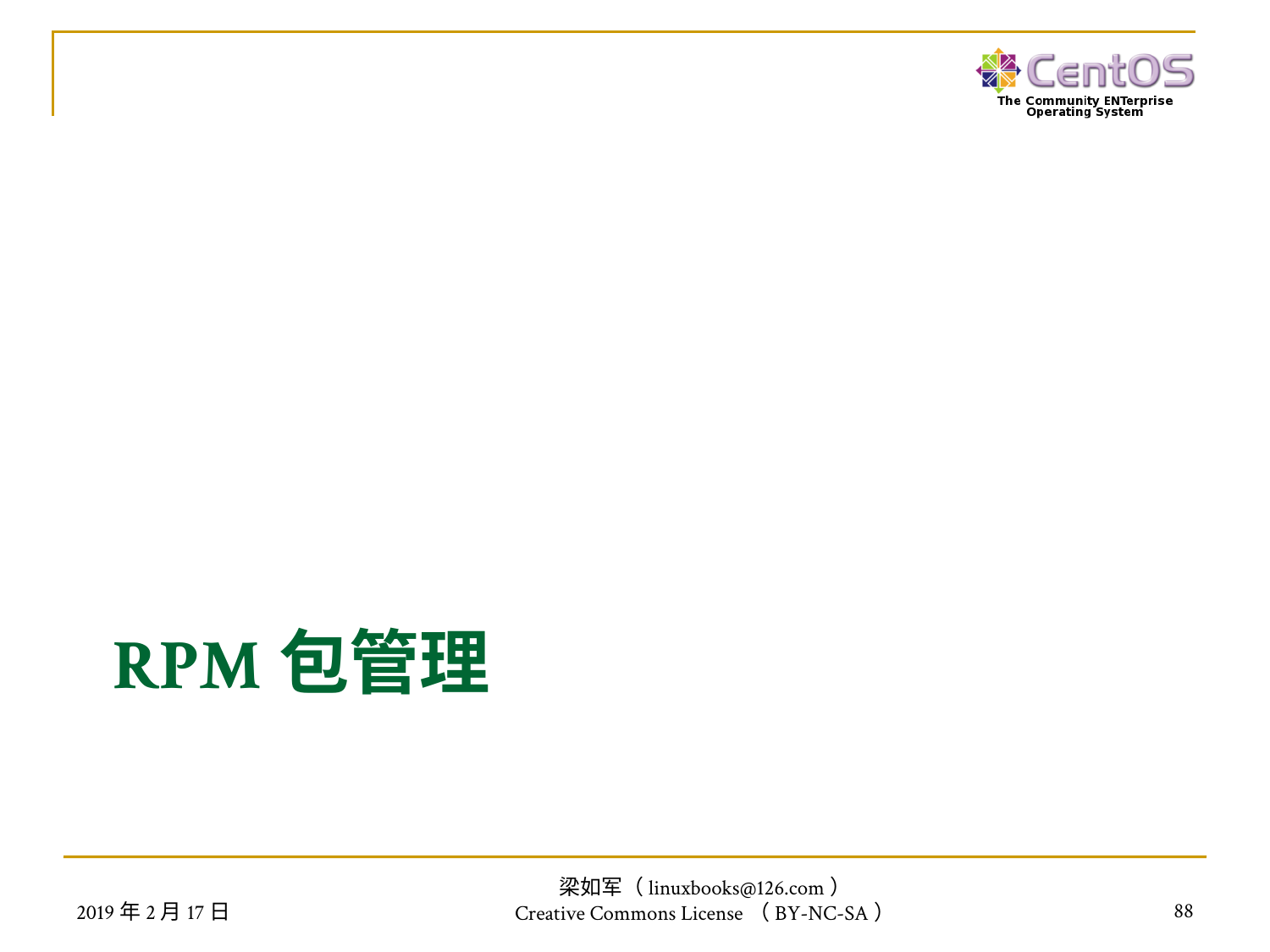

# RPM包管理
2019年2月17日
88
梁如军（linuxbooks@126.com）
Creative Commons License（BY-NC-SA）